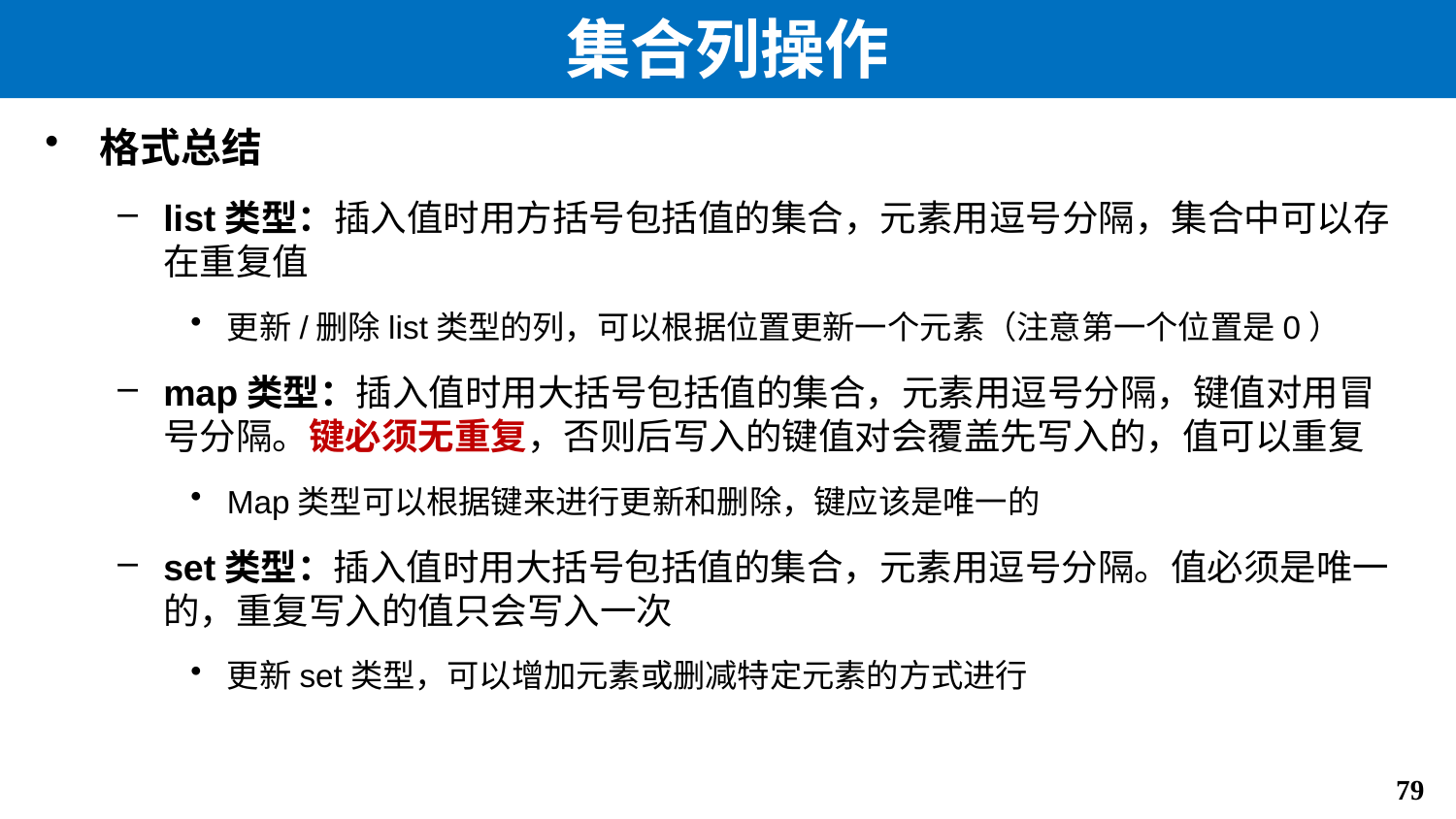

# 集合列操作
格式总结
list类型：插入值时用方括号包括值的集合，元素用逗号分隔，集合中可以存在重复值
更新/删除list类型的列，可以根据位置更新一个元素（注意第一个位置是0）
map类型：插入值时用大括号包括值的集合，元素用逗号分隔，键值对用冒号分隔。键必须无重复，否则后写入的键值对会覆盖先写入的，值可以重复
Map类型可以根据键来进行更新和删除，键应该是唯一的
set类型：插入值时用大括号包括值的集合，元素用逗号分隔。值必须是唯一的，重复写入的值只会写入一次
更新set类型，可以增加元素或删减特定元素的方式进行